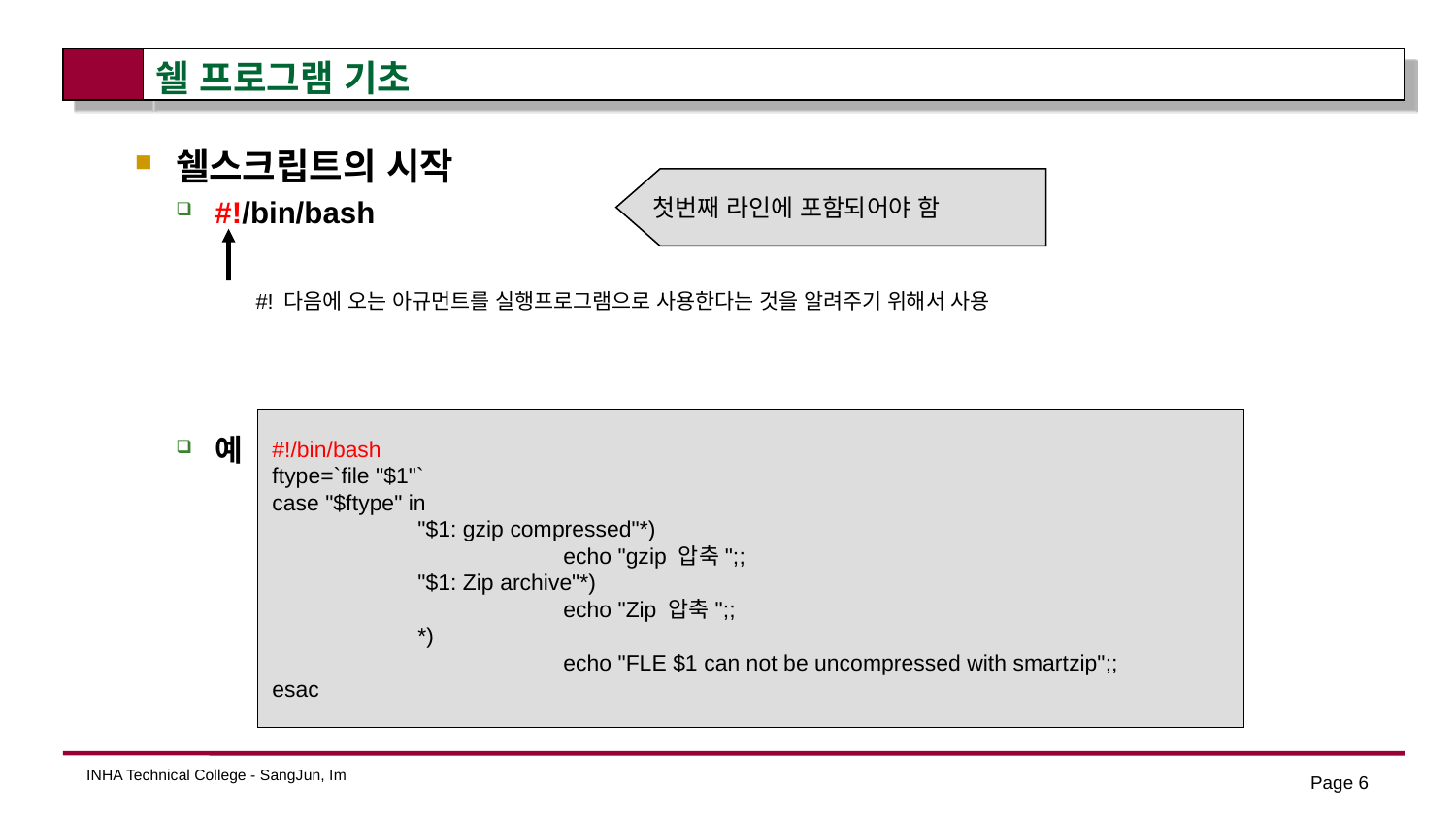

# 쉘 프로그램 기초
쉘스크립트의 시작
#!/bin/bash

예

첫번째 라인에 포함되어야 함

#! 다음에 오는 아규먼트를 실행프로그램으로 사용한다는 것을 알려주기 위해서 사용
#!/bin/bash
ftype=`file "$1"`
case "$ftype" in
	"$1: gzip compressed"*)
		echo "gzip 압축";;
	"$1: Zip archive"*)
		echo "Zip 압축";;
	*)
		echo "FLE $1 can not be uncompressed with smartzip";;
esac
Page 6